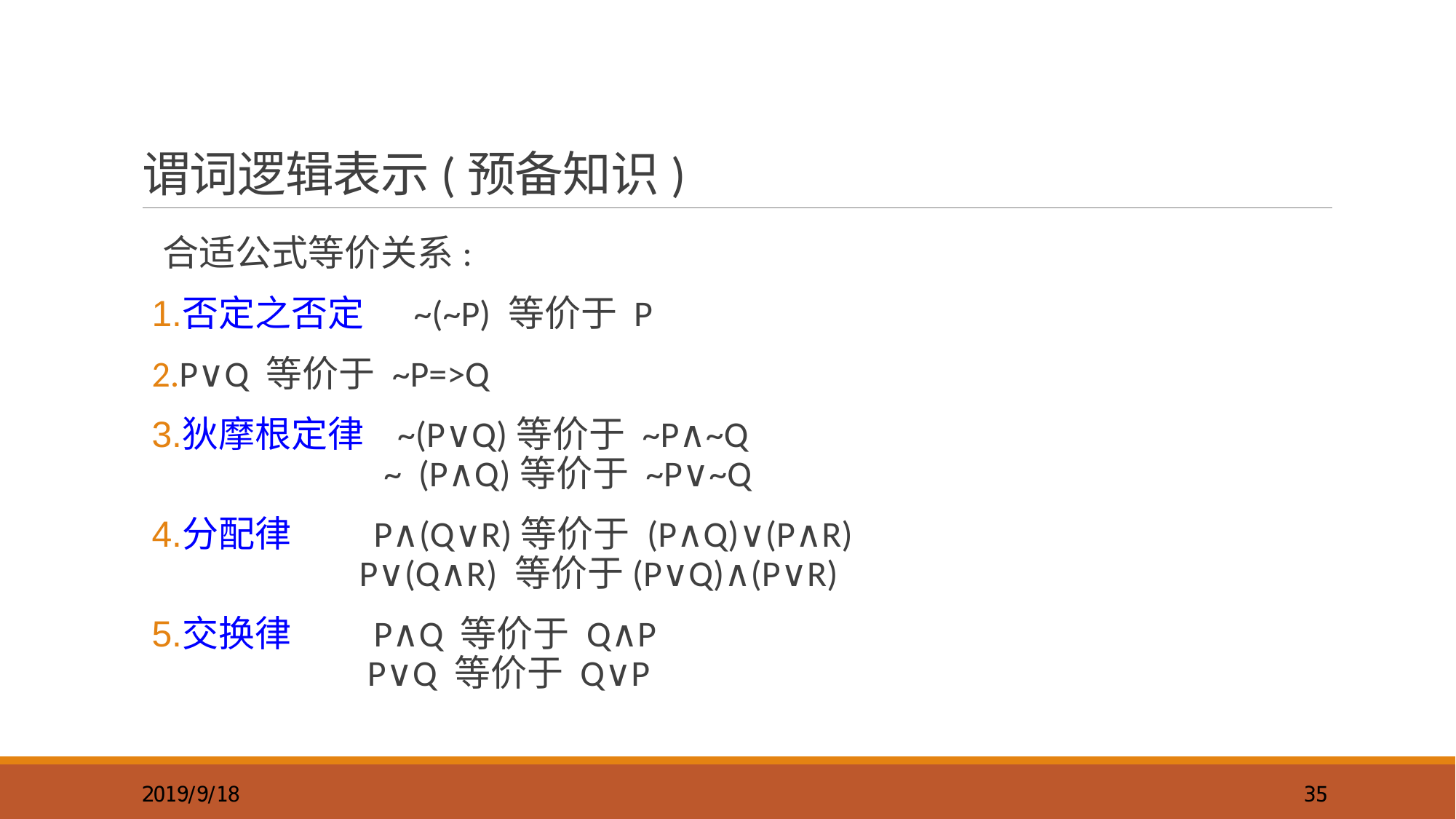

# 谓词逻辑表示(预备知识)
合适公式等价关系:
否定之否定     ~(~P) 等价于 P
P∨Q 等价于 ~P=>Q
狄摩根定律   ~(P∨Q)等价于 ~P∧~Q
                           ~  (P∧Q)等价于 ~P∨~Q
分配律         P∧(Q∨R)等价于 (P∧Q)∨(P∧R)
                        P∨(Q∧R) 等价于(P∨Q)∧(P∨R)
交换律         P∧Q 等价于 Q∧P
                         P∨Q 等价于 Q∨P
2019/9/18
35